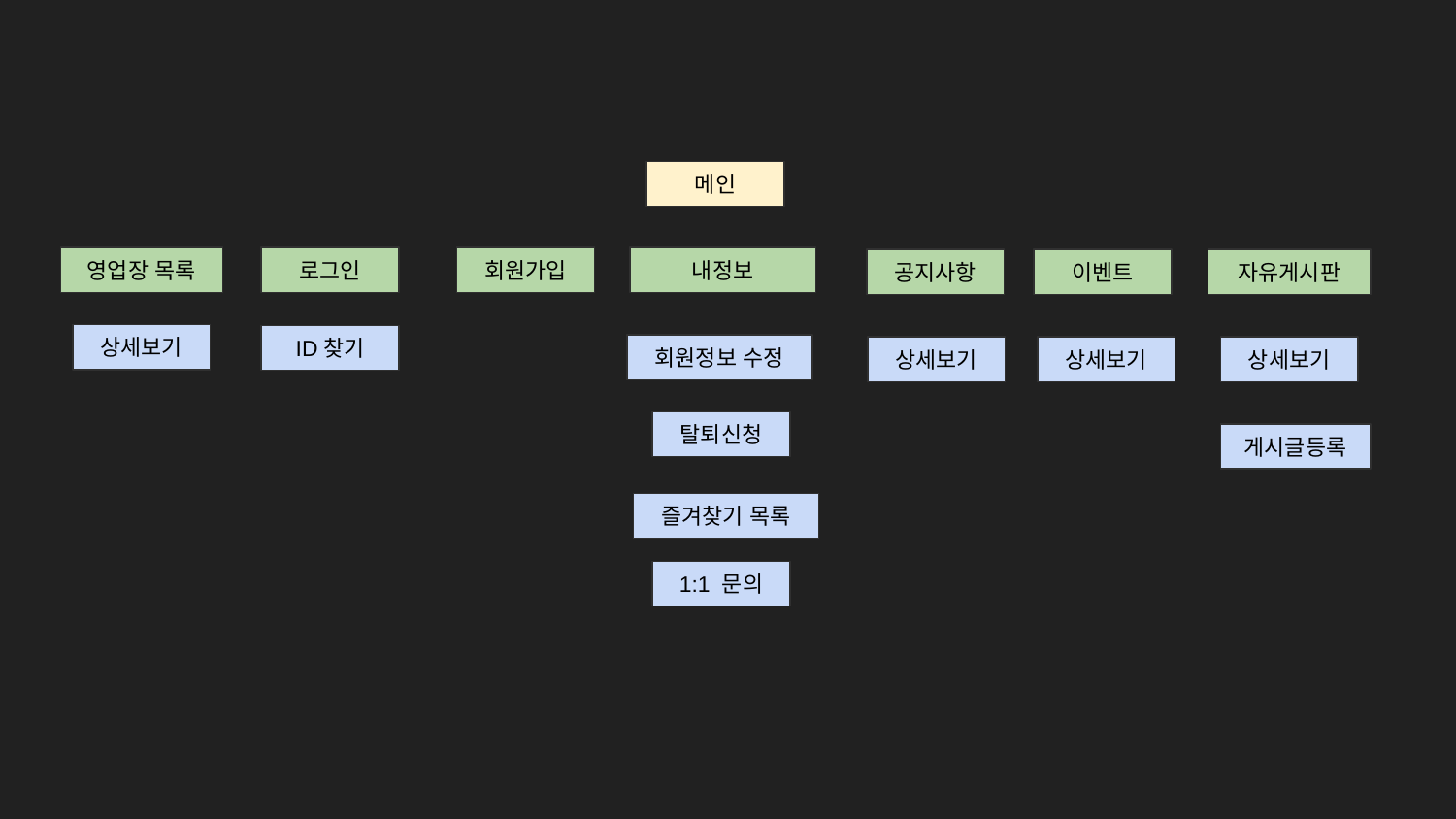

메인
영업장 목록
로그인
회원가입
내정보
공지사항
이벤트
자유게시판
상세보기
ID찾기
회원정보 수정
상세보기
상세보기
상세보기
탈퇴신청
게시글등록
즐겨찾기 목록
1:1 문의